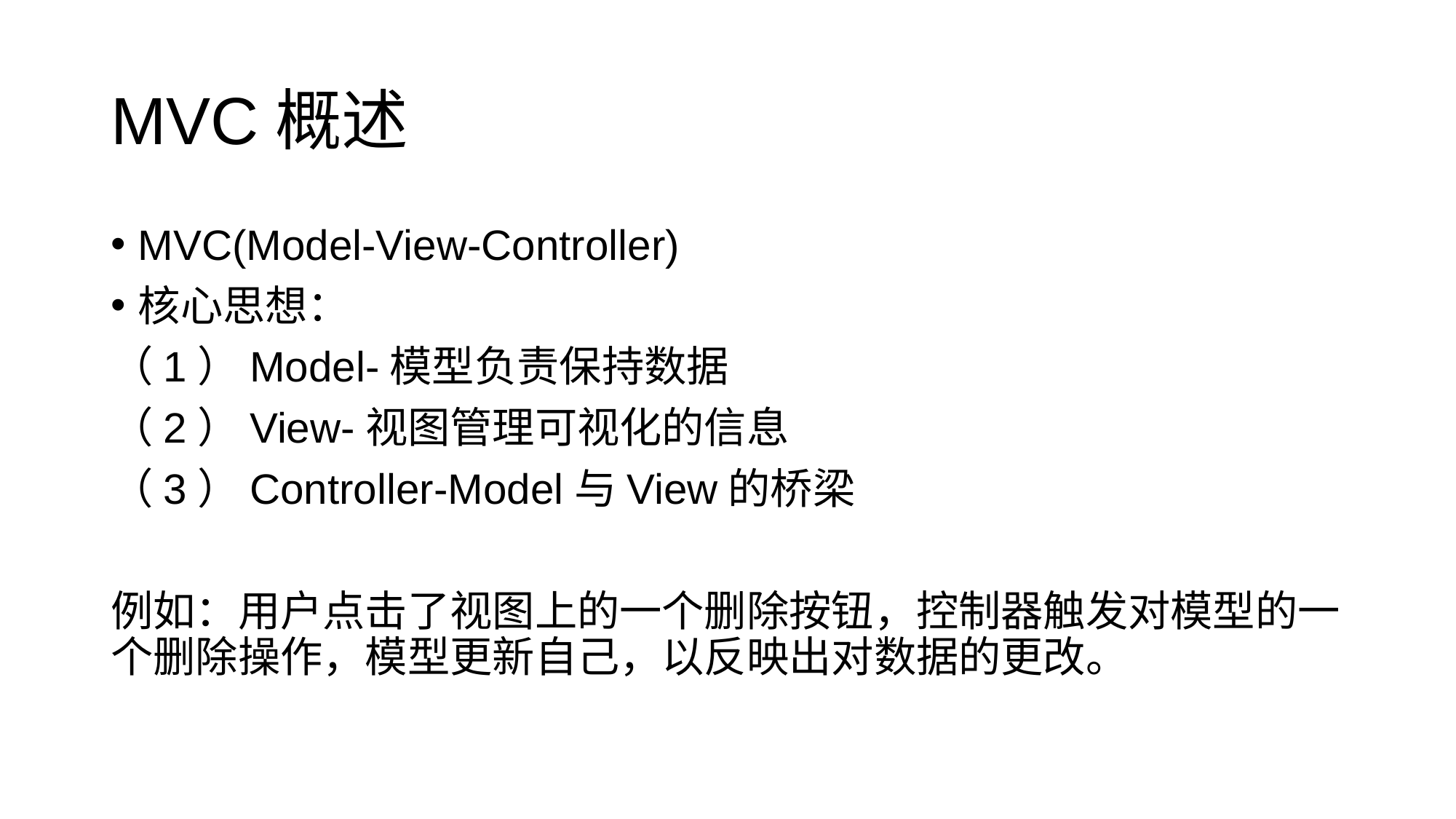

# MVC概述
MVC(Model-View-Controller)
核心思想：
（1）Model-模型负责保持数据
（2）View-视图管理可视化的信息
（3）Controller-Model与View的桥梁

例如：用户点击了视图上的一个删除按钮，控制器触发对模型的一个删除操作，模型更新自己，以反映出对数据的更改。